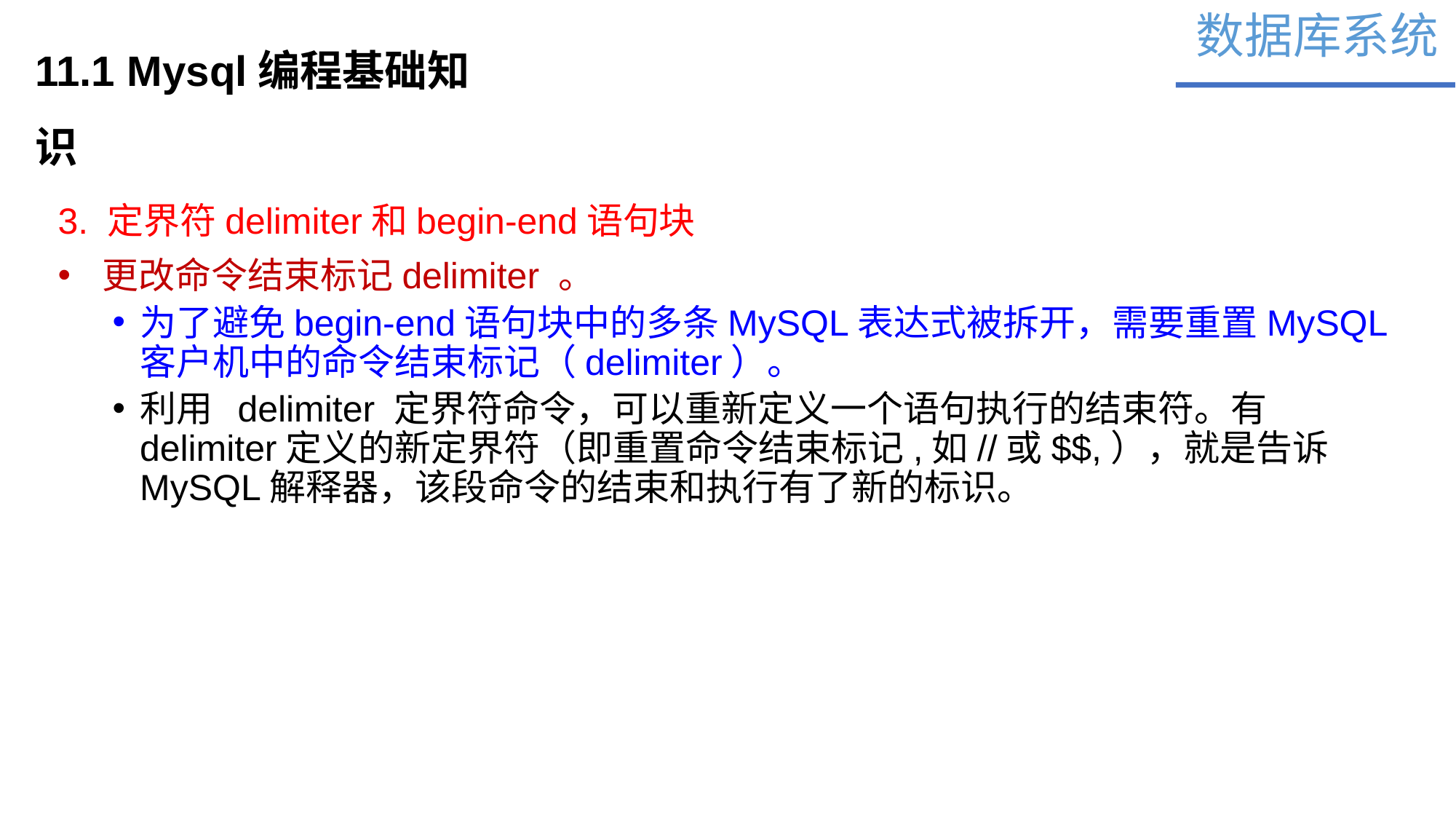

数据库系统
11.1 Mysql编程基础知识

3. 定界符delimiter和begin-end语句块
 更改命令结束标记delimiter 。
为了避免begin-end语句块中的多条MySQL表达式被拆开，需要重置MySQL客户机中的命令结束标记（delimiter）。
利用  delimiter 定界符命令，可以重新定义一个语句执行的结束符。有delimiter定义的新定界符（即重置命令结束标记,如//或$$,），就是告诉MySQL解释器，该段命令的结束和执行有了新的标识。